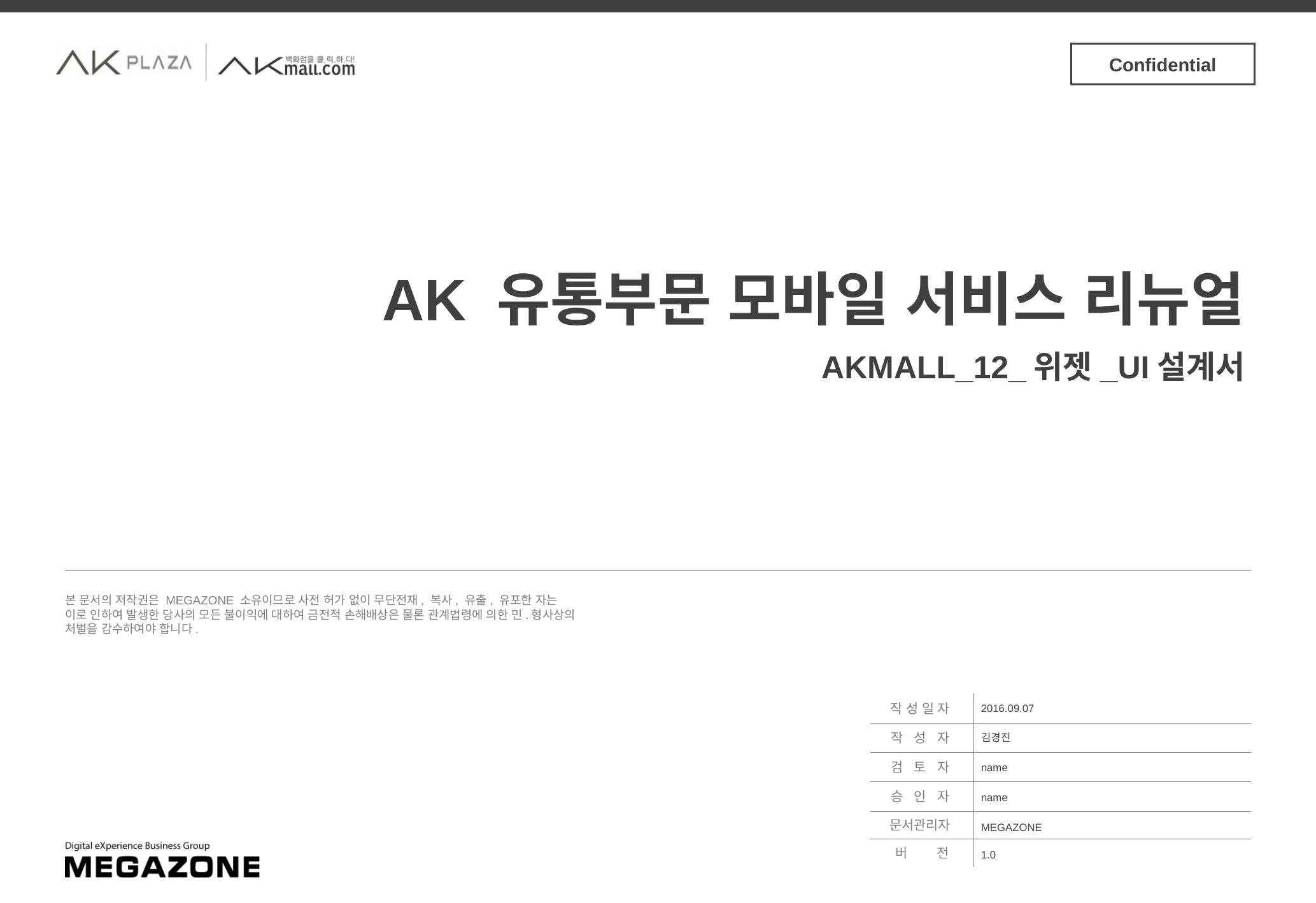

AK 유통부문 모바일 서비스 리뉴얼
AKMALL_12_위젯_UI설계서
2016.09.07
김경진
name
name
MEGAZONE
1.0